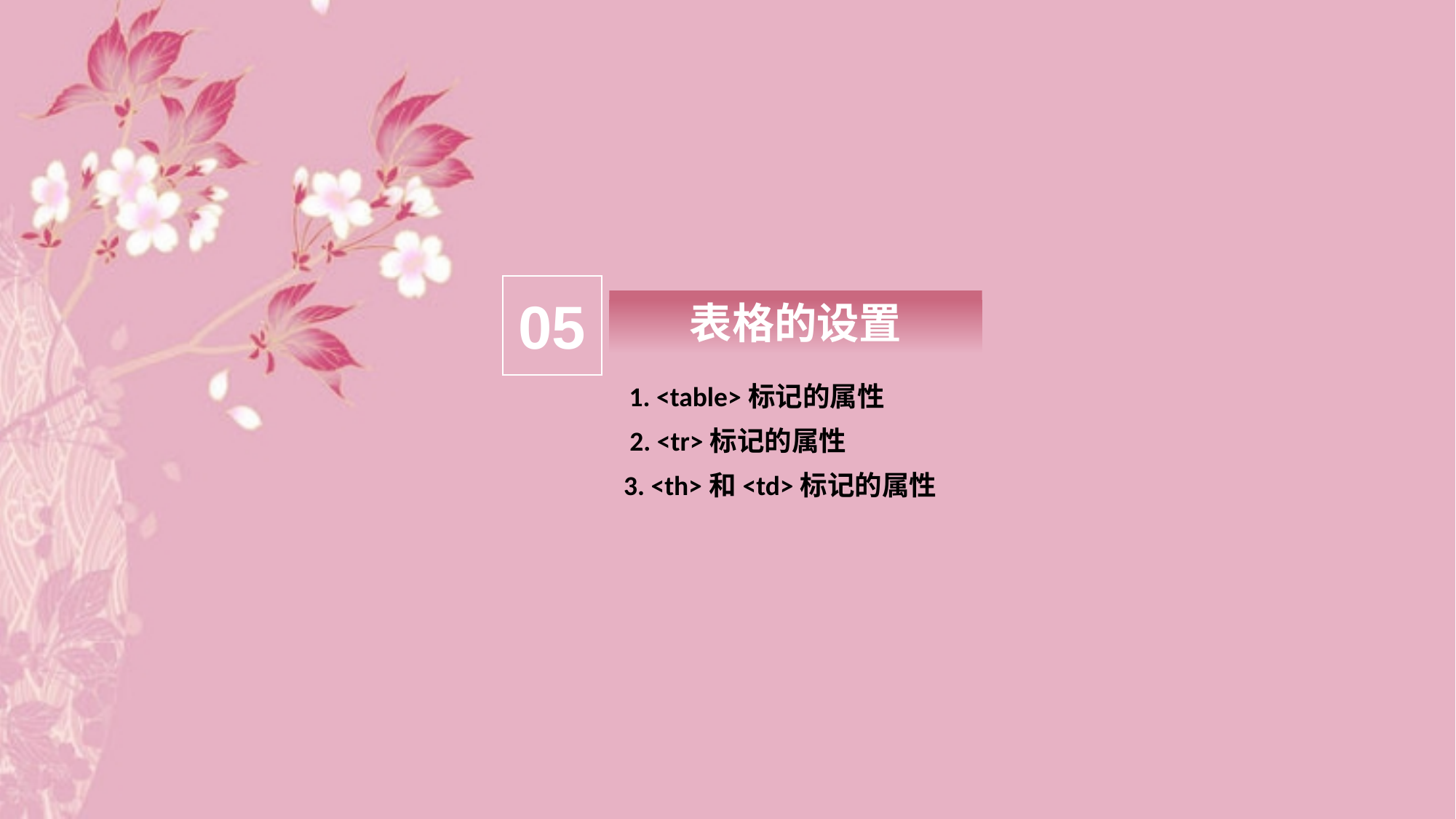

05
表格的设置
1. <table>标记的属性
2. <tr>标记的属性
3. <th>和<td>标记的属性